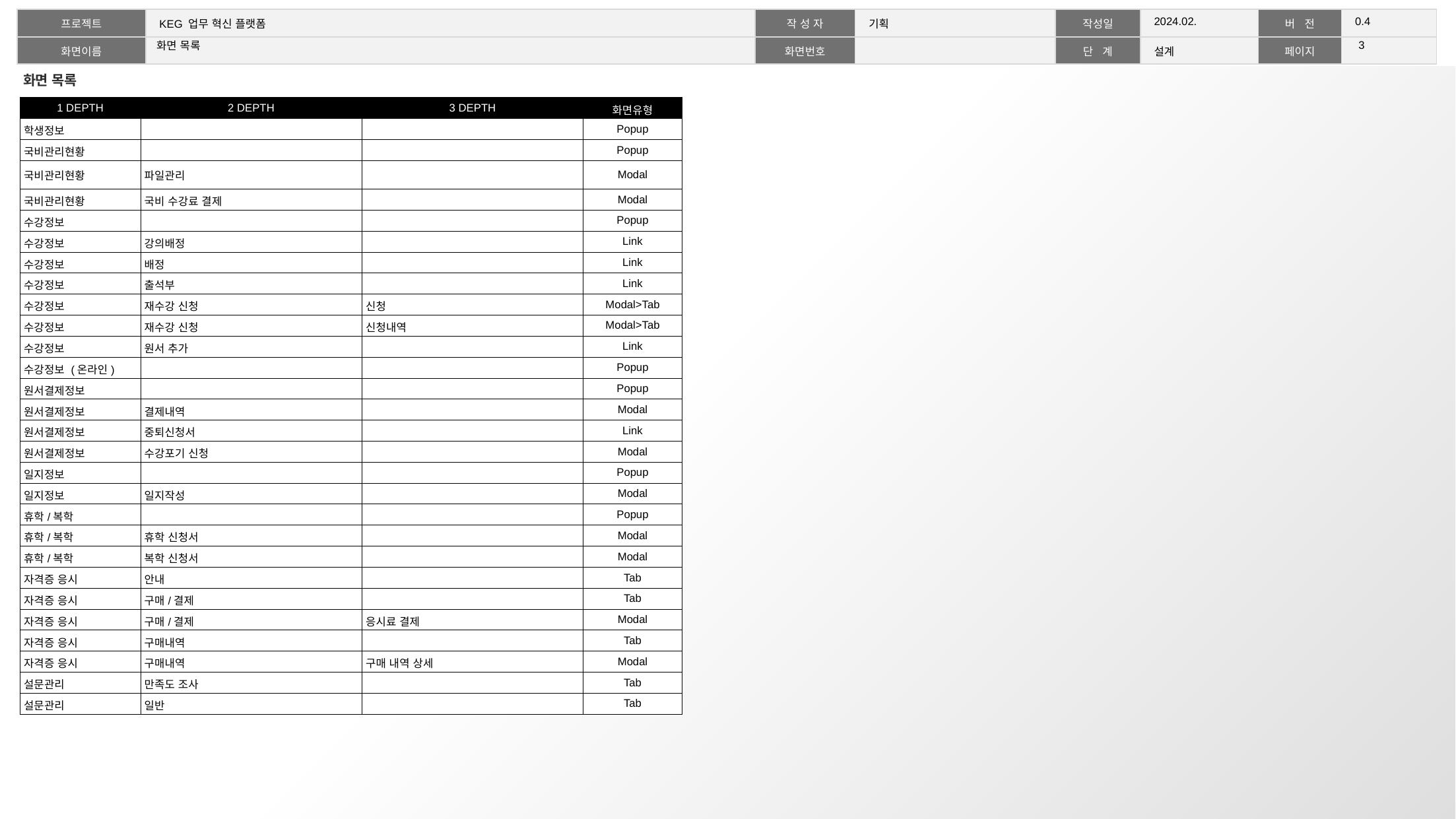

3

# 화면 목록
화면 목록
| 1 DEPTH | 2 DEPTH | 3 DEPTH | 화면유형 |
| --- | --- | --- | --- |
| 학생정보 |  |  | Popup |
| 국비관리현황 |  |  | Popup |
| 국비관리현황 | 파일관리 |  | Modal |
| 국비관리현황 | 국비 수강료 결제 |  | Modal |
| 수강정보 |  |  | Popup |
| 수강정보 | 강의배정 |  | Link |
| 수강정보 | 배정 |  | Link |
| 수강정보 | 출석부 |  | Link |
| 수강정보 | 재수강 신청 | 신청 | Modal>Tab |
| 수강정보 | 재수강 신청 | 신청내역 | Modal>Tab |
| 수강정보 | 원서 추가 |  | Link |
| 수강정보 (온라인) |  |  | Popup |
| 원서결제정보 |  |  | Popup |
| 원서결제정보 | 결제내역 |  | Modal |
| 원서결제정보 | 중퇴신청서 |  | Link |
| 원서결제정보 | 수강포기 신청 |  | Modal |
| 일지정보 |  |  | Popup |
| 일지정보 | 일지작성 |  | Modal |
| 휴학/복학 |  |  | Popup |
| 휴학/복학 | 휴학 신청서 |  | Modal |
| 휴학/복학 | 복학 신청서 |  | Modal |
| 자격증 응시 | 안내 |  | Tab |
| 자격증 응시 | 구매/결제 |  | Tab |
| 자격증 응시 | 구매/결제 | 응시료 결제 | Modal |
| 자격증 응시 | 구매내역 |  | Tab |
| 자격증 응시 | 구매내역 | 구매 내역 상세 | Modal |
| 설문관리 | 만족도 조사 |  | Tab |
| 설문관리 | 일반 |  | Tab |